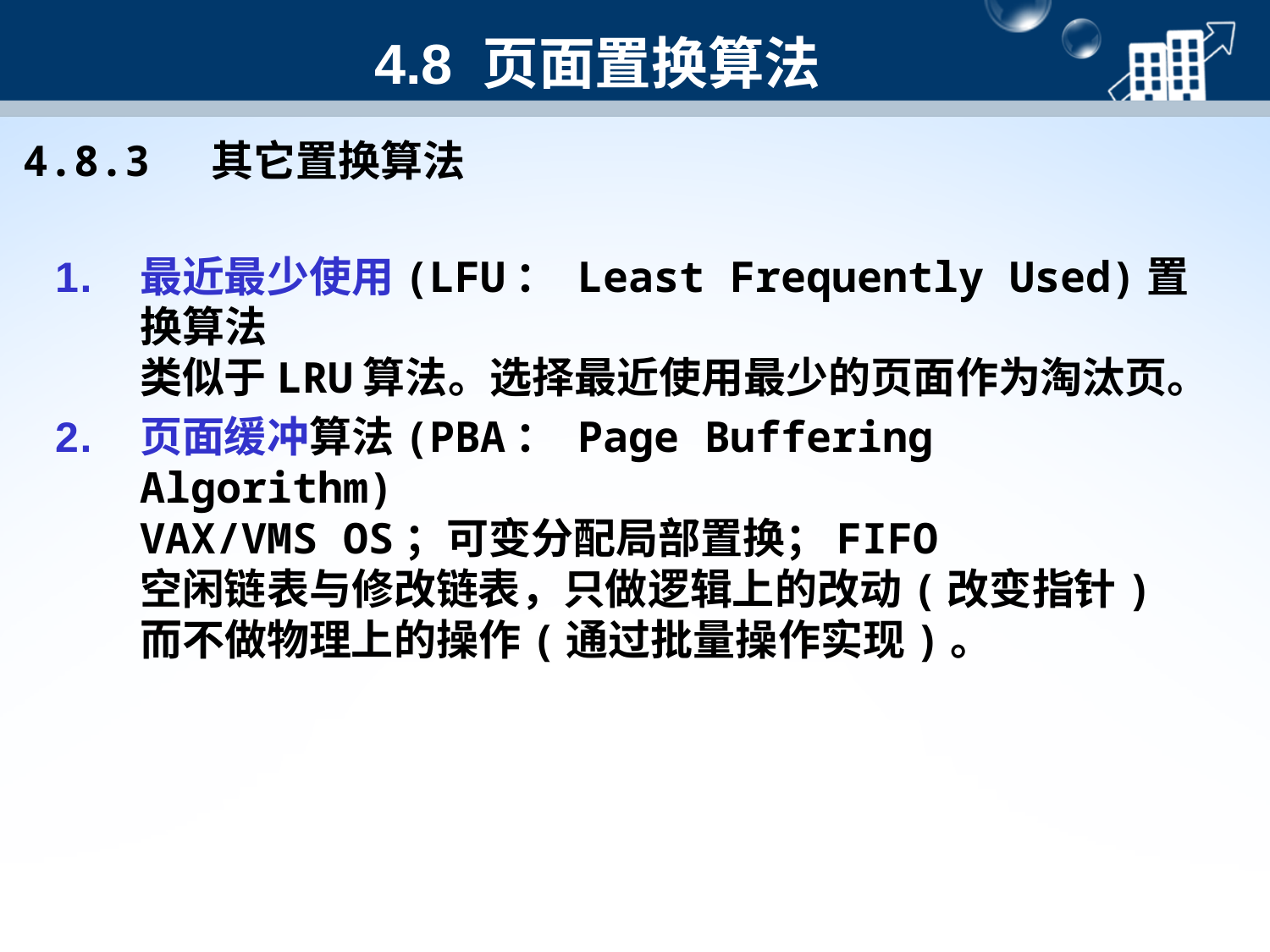

4.8 页面置换算法
4.8.3  其它置换算法
最近最少使用(LFU： Least Frequently Used)置换算法
类似于LRU算法。选择最近使用最少的页面作为淘汰页。
页面缓冲算法(PBA： Page Buffering Algorithm)
VAX/VMS OS；可变分配局部置换；FIFO
空闲链表与修改链表，只做逻辑上的改动(改变指针)而不做物理上的操作(通过批量操作实现)。